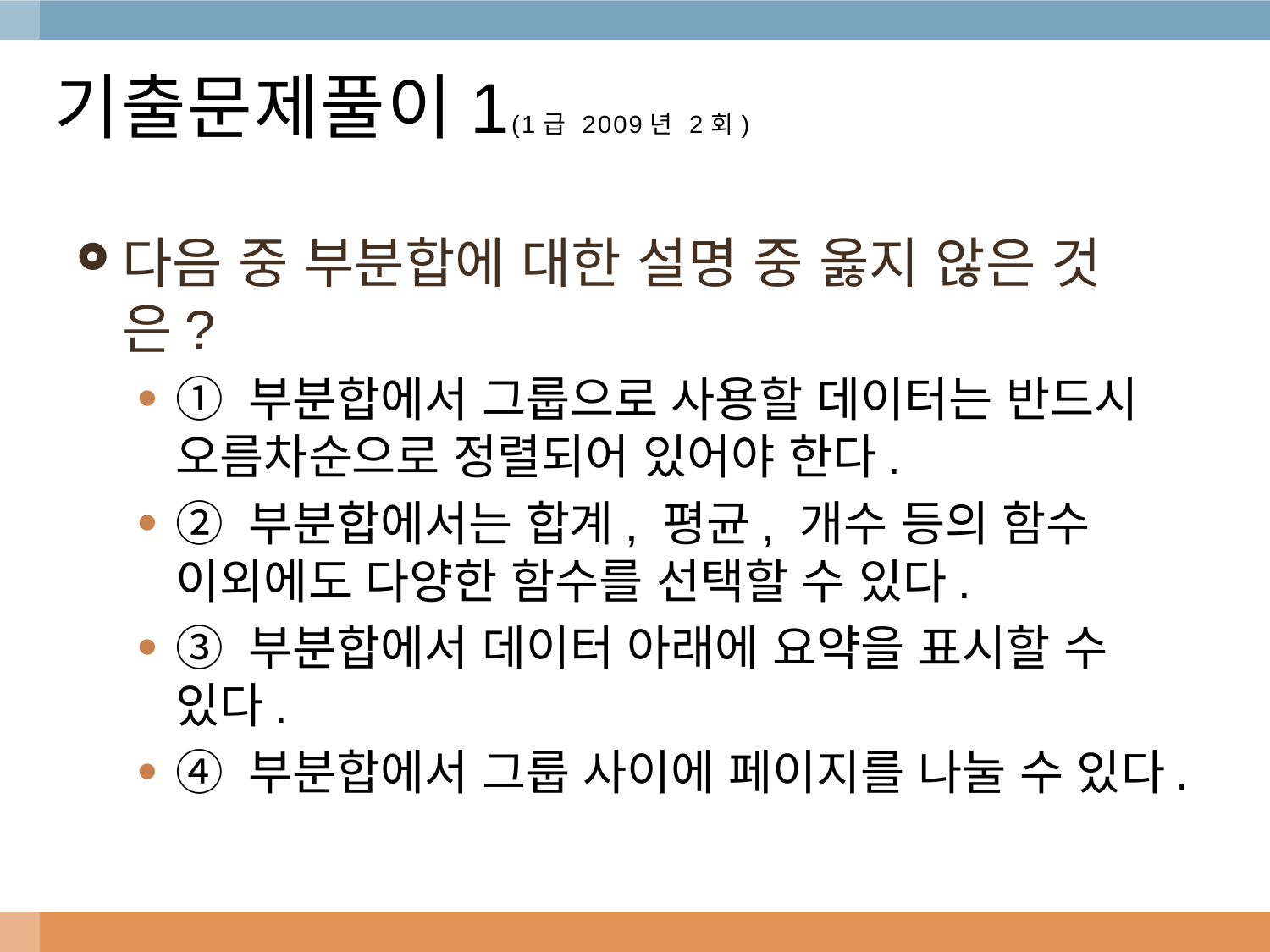

# 기출문제풀이1(1급 2009년 2회)
다음 중 부분합에 대한 설명 중 옳지 않은 것은?
① 부분합에서 그룹으로 사용할 데이터는 반드시 오름차순으로 정렬되어 있어야 한다.
② 부분합에서는 합계, 평균, 개수 등의 함수 이외에도 다양한 함수를 선택할 수 있다.
③ 부분합에서 데이터 아래에 요약을 표시할 수 있다.
④ 부분합에서 그룹 사이에 페이지를 나눌 수 있다.